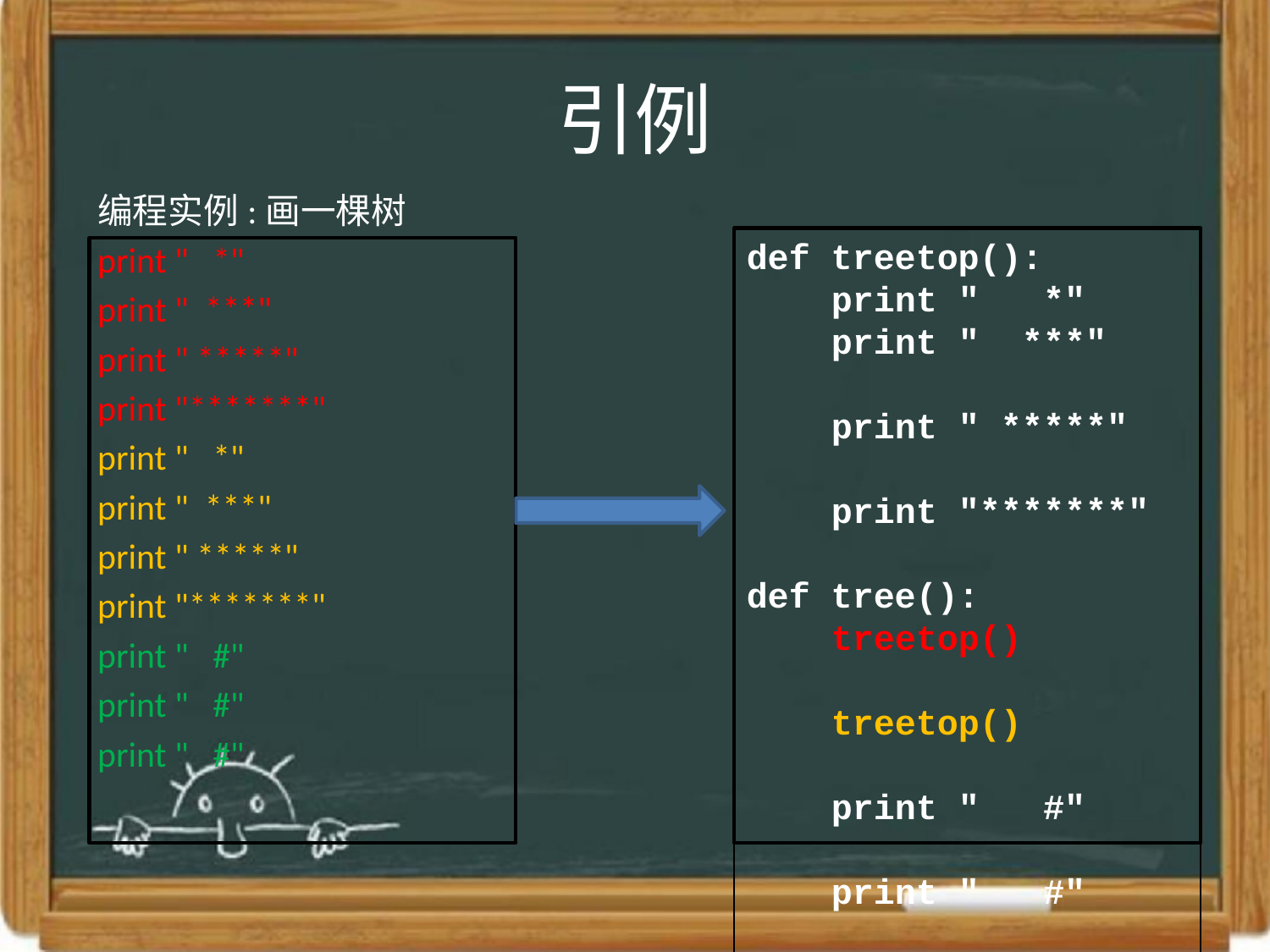

# 引例
编程实例:画一棵树
print "   *"
print "  ***"
print " *****"
print "*******"
print "   *"
print "  ***"
print " *****"
print "*******"
print "   #"
print "   #"
print "   #"
def treetop():
    print "   *"
    print "  ***"
    print " *****"
    print "*******"

def tree():
    treetop()
    treetop()
    print "   #"
    print "   #"
    print "   #"

tree()